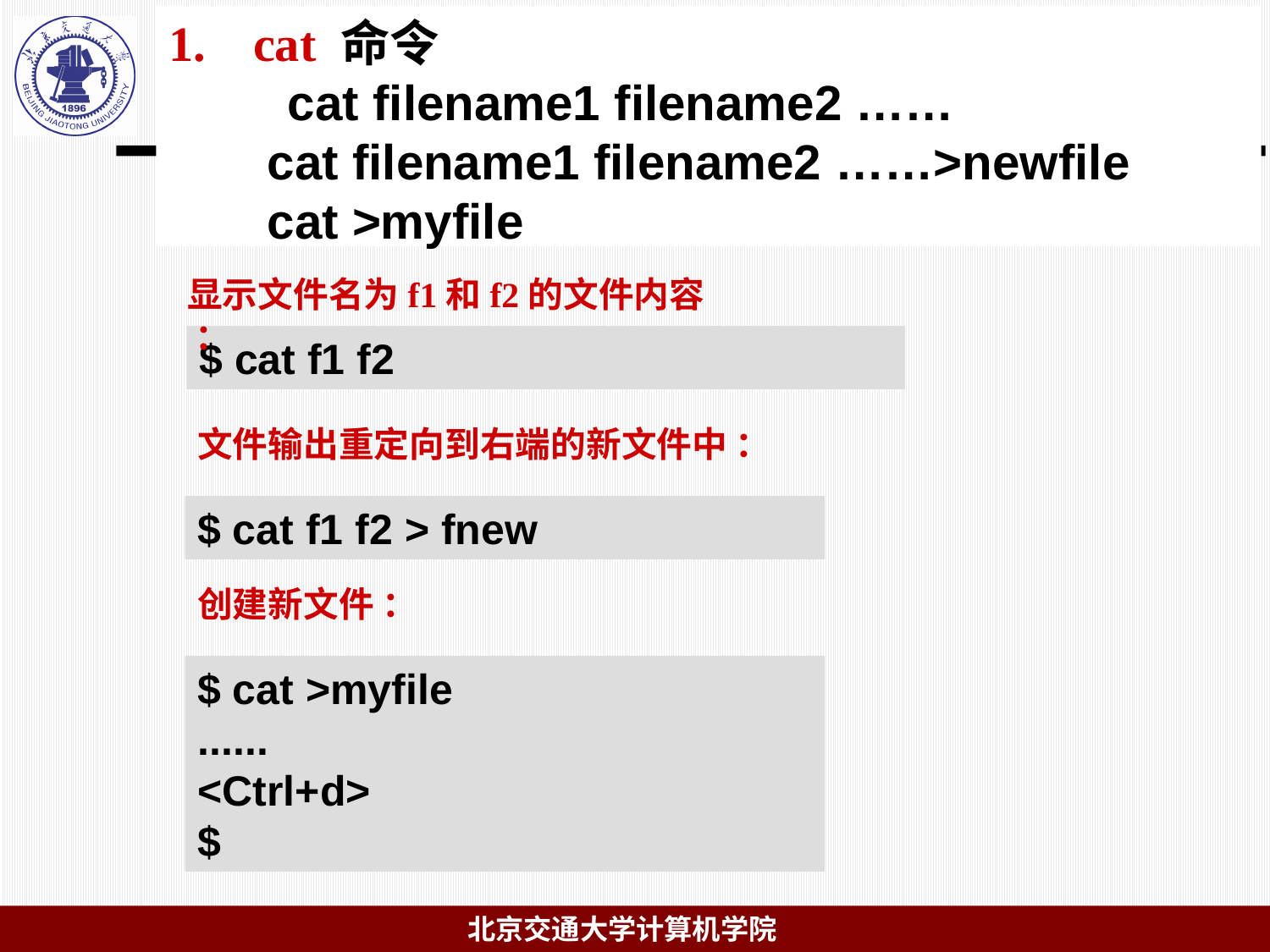

# cat 命令 cat filename1 filename2 …… cat filename1 filename2 ……>newfile cat >myfile
显示文件名为f1和f2的文件内容 ：
$ cat f1 f2
文件输出重定向到右端的新文件中 ：
$ cat f1 f2 > fnew
创建新文件 ：
$ cat >myfile
......
<Ctrl+d>
$